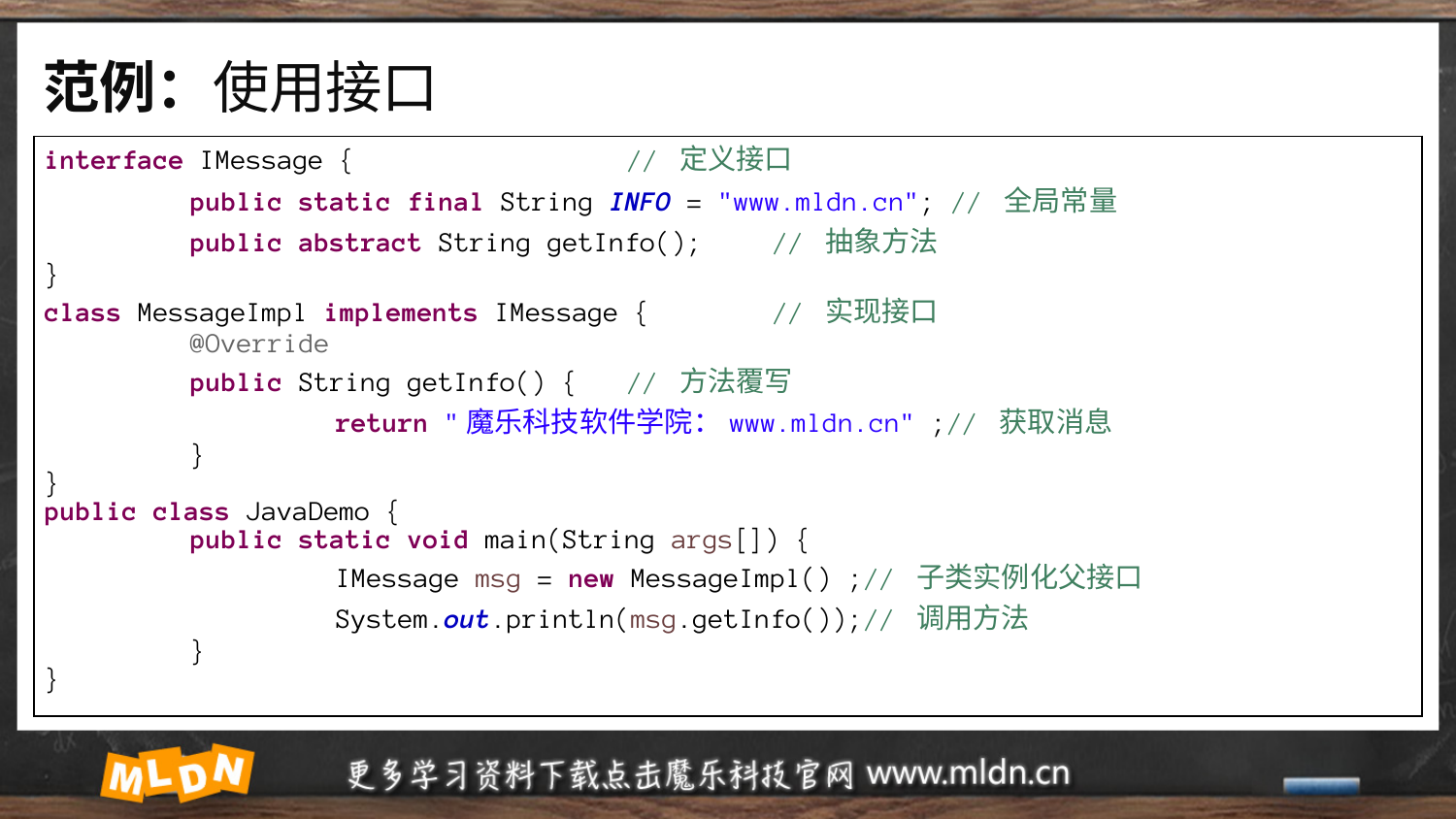

# 范例：使用接口
| interface IMessage { // 定义接口 public static final String INFO = "www.mldn.cn"; // 全局常量 public abstract String getInfo(); // 抽象方法 } class MessageImpl implements IMessage { // 实现接口 @Override public String getInfo() { // 方法覆写 return "魔乐科技软件学院：www.mldn.cn" ;// 获取消息 } } public class JavaDemo { public static void main(String args[]) { IMessage msg = new MessageImpl() ;// 子类实例化父接口 System.out.println(msg.getInfo());// 调用方法 } } |
| --- |